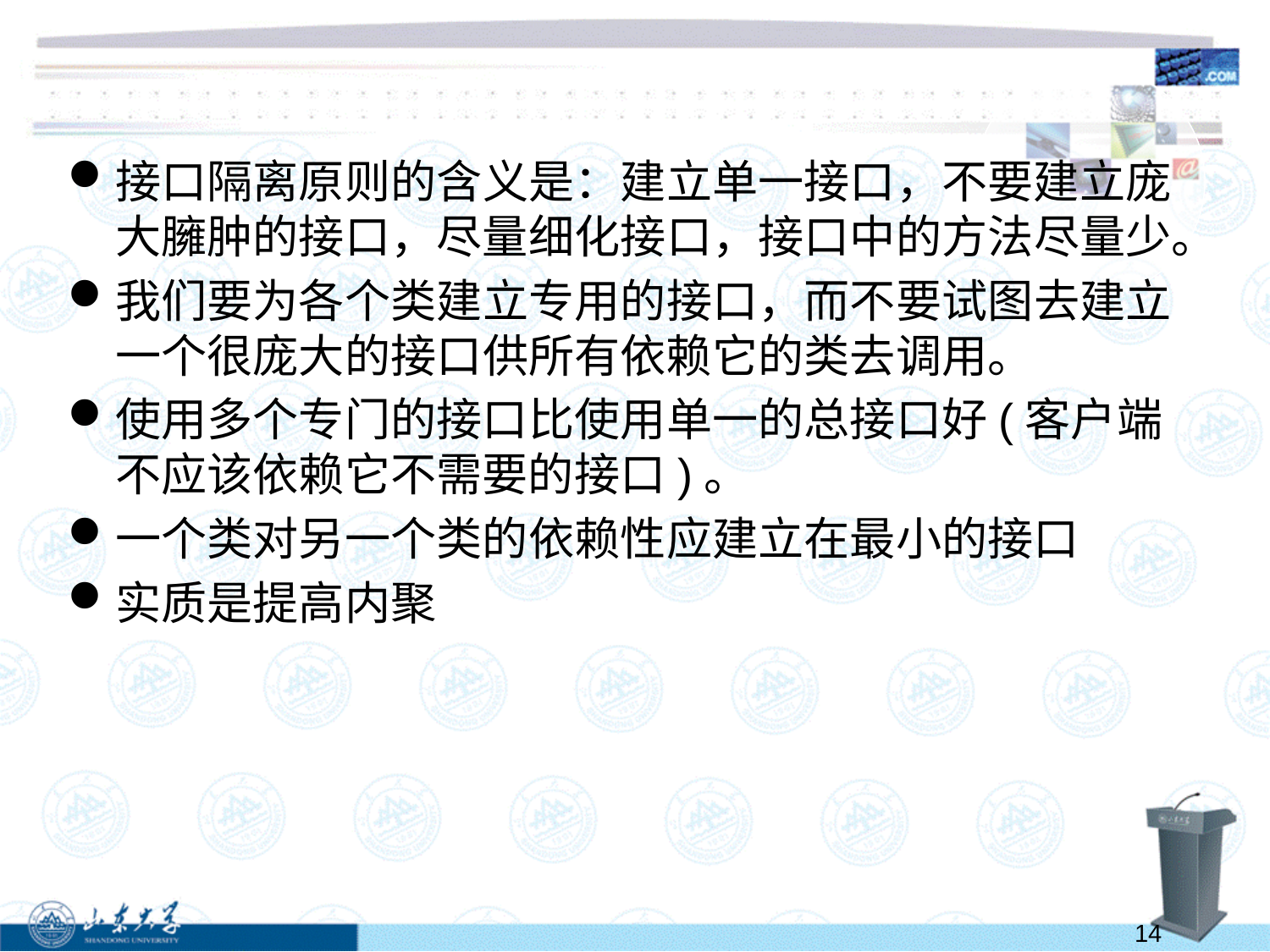

接口隔离原则的含义是：建立单一接口，不要建立庞大臃肿的接口，尽量细化接口，接口中的方法尽量少。
我们要为各个类建立专用的接口，而不要试图去建立一个很庞大的接口供所有依赖它的类去调用。
使用多个专门的接口比使用单一的总接口好(客户端不应该依赖它不需要的接口)。
一个类对另一个类的依赖性应建立在最小的接口
实质是提高内聚
14